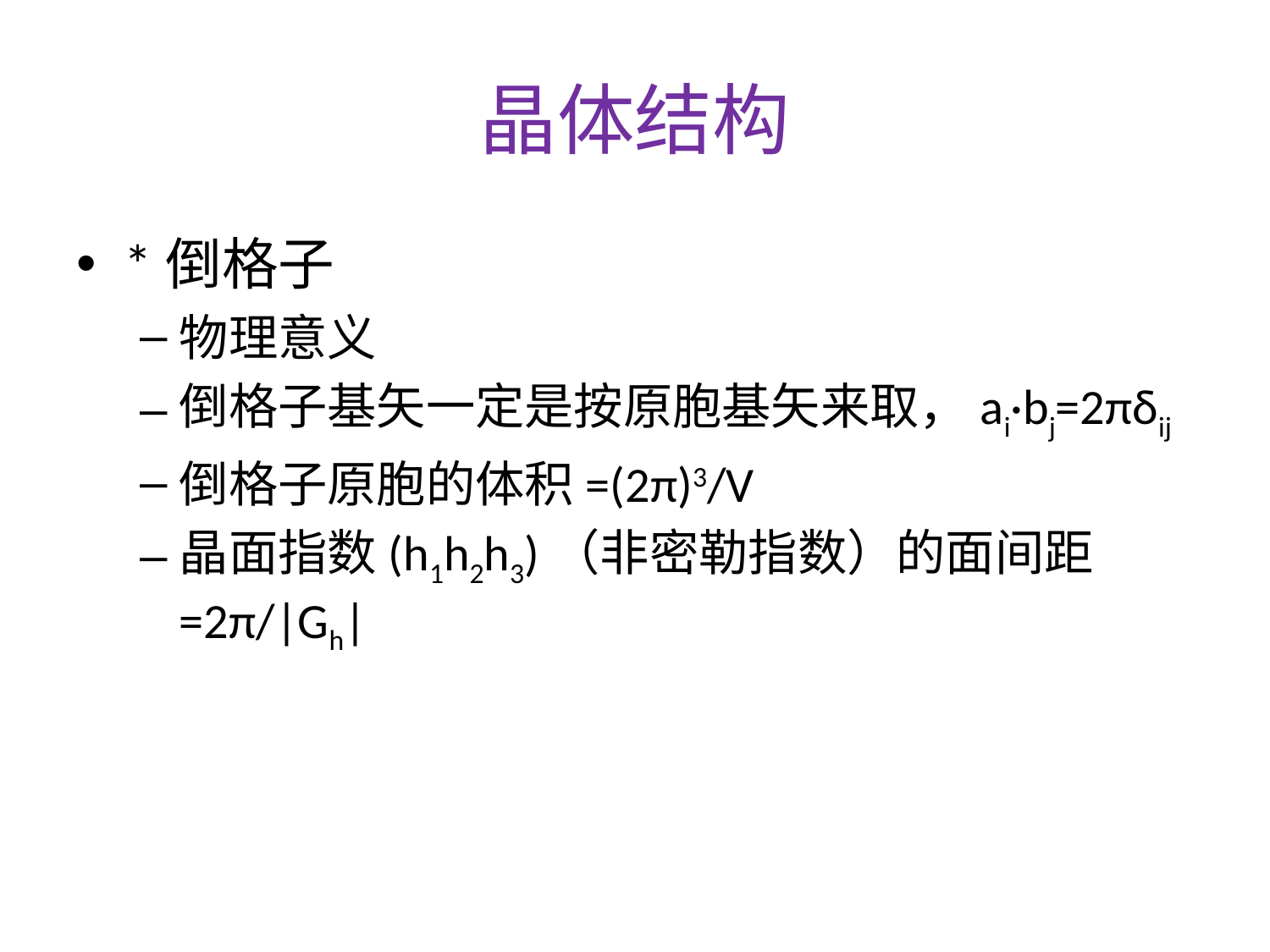

# 晶体结构
*倒格子
物理意义
倒格子基矢一定是按原胞基矢来取，ai·bj=2πδij
倒格子原胞的体积=(2π)3/V
晶面指数(h1h2h3)（非密勒指数）的面间距=2π/|Gh|